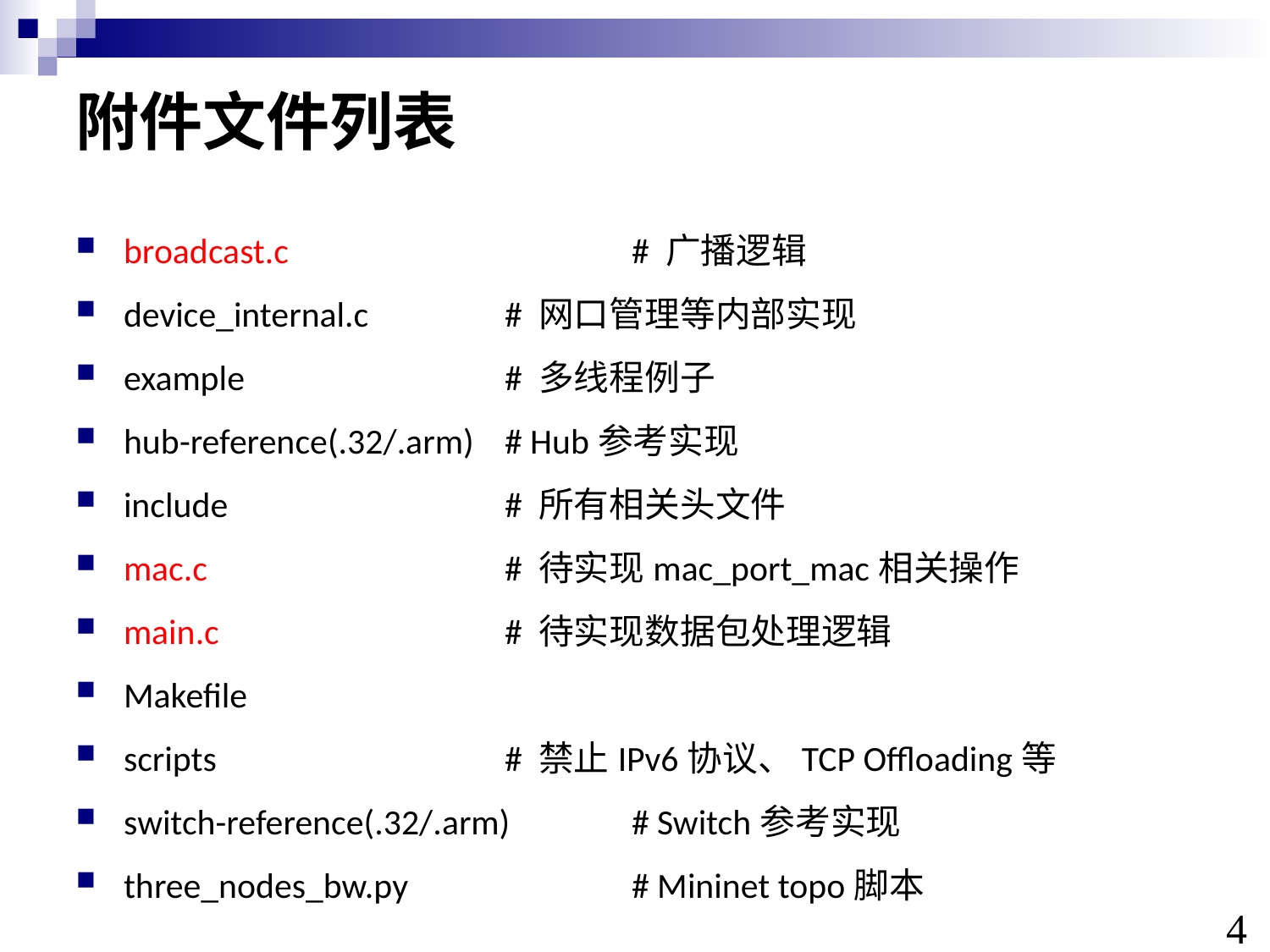

# 附件文件列表
broadcast.c			# 广播逻辑
device_internal.c		# 网口管理等内部实现
example			# 多线程例子
hub-reference(.32/.arm)	# Hub参考实现
include			# 所有相关头文件
mac.c  			# 待实现mac_port_mac相关操作
main.c  			# 待实现数据包处理逻辑
Makefile
scripts			# 禁止IPv6协议、TCP Offloading等
switch-reference(.32/.arm) 	# Switch参考实现
three_nodes_bw.py		# Mininet topo脚本
43